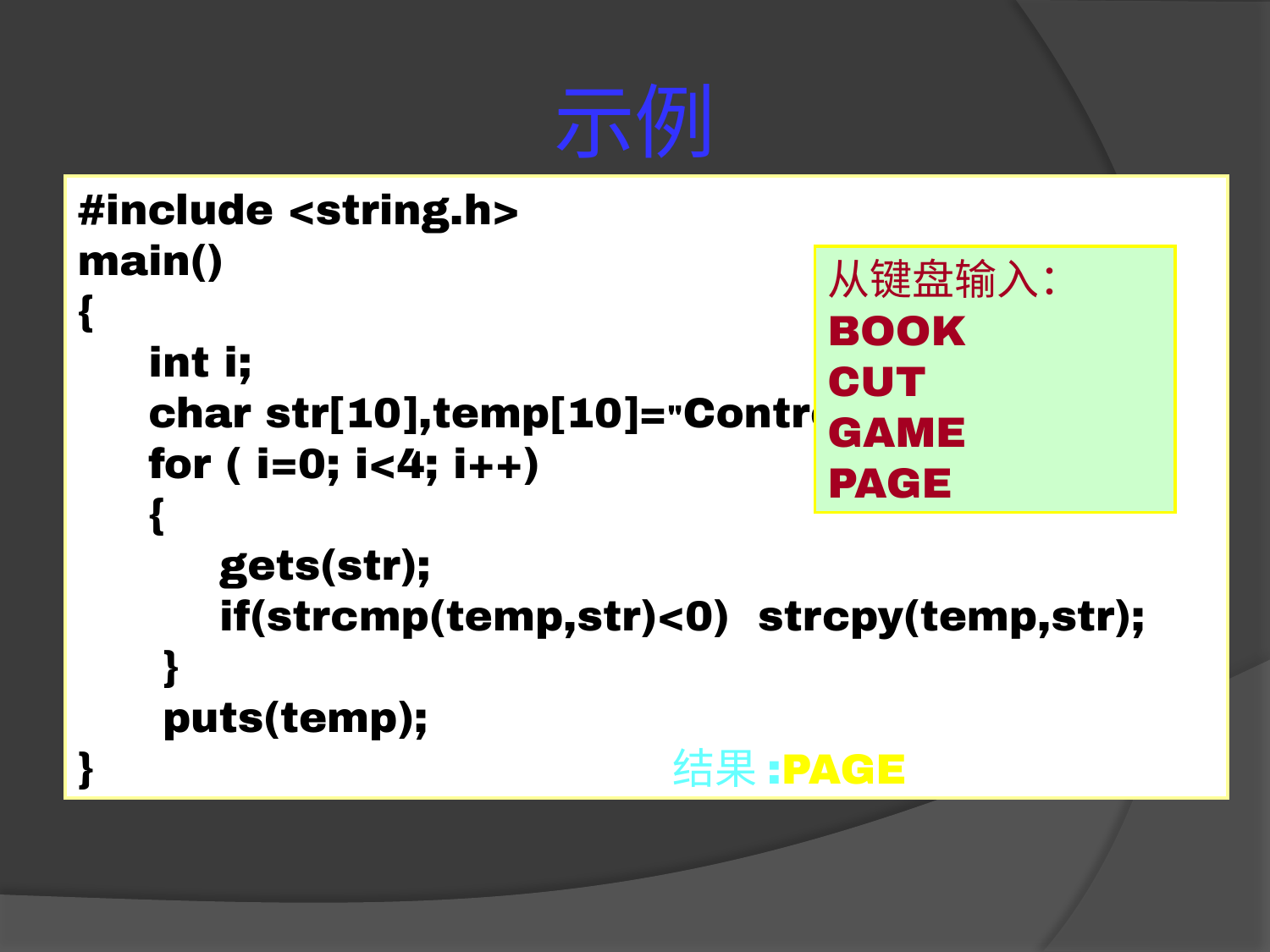

# 示例
#include <string.h>
main()
{
     int i;
     char str[10],temp[10]="Control";
     for ( i=0; i<4; i++)
     {
          gets(str);
          if(strcmp(temp,str)<0)  strcpy(temp,str);
      }
      puts(temp);
}
从键盘输入：
BOOK
CUT
GAME
PAGE
结果:PAGE